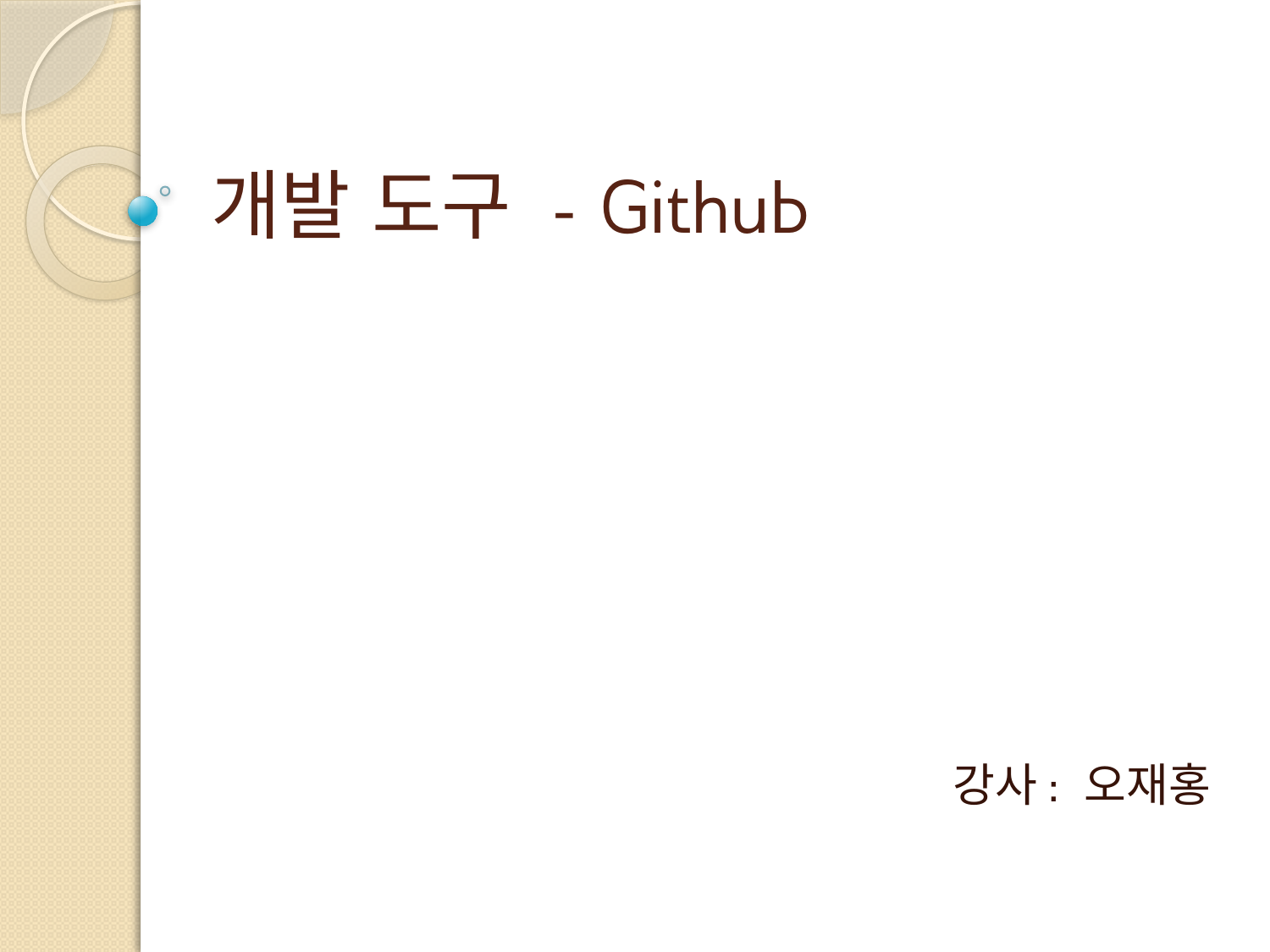

# 개발 도구 - Github
강사: 오재홍